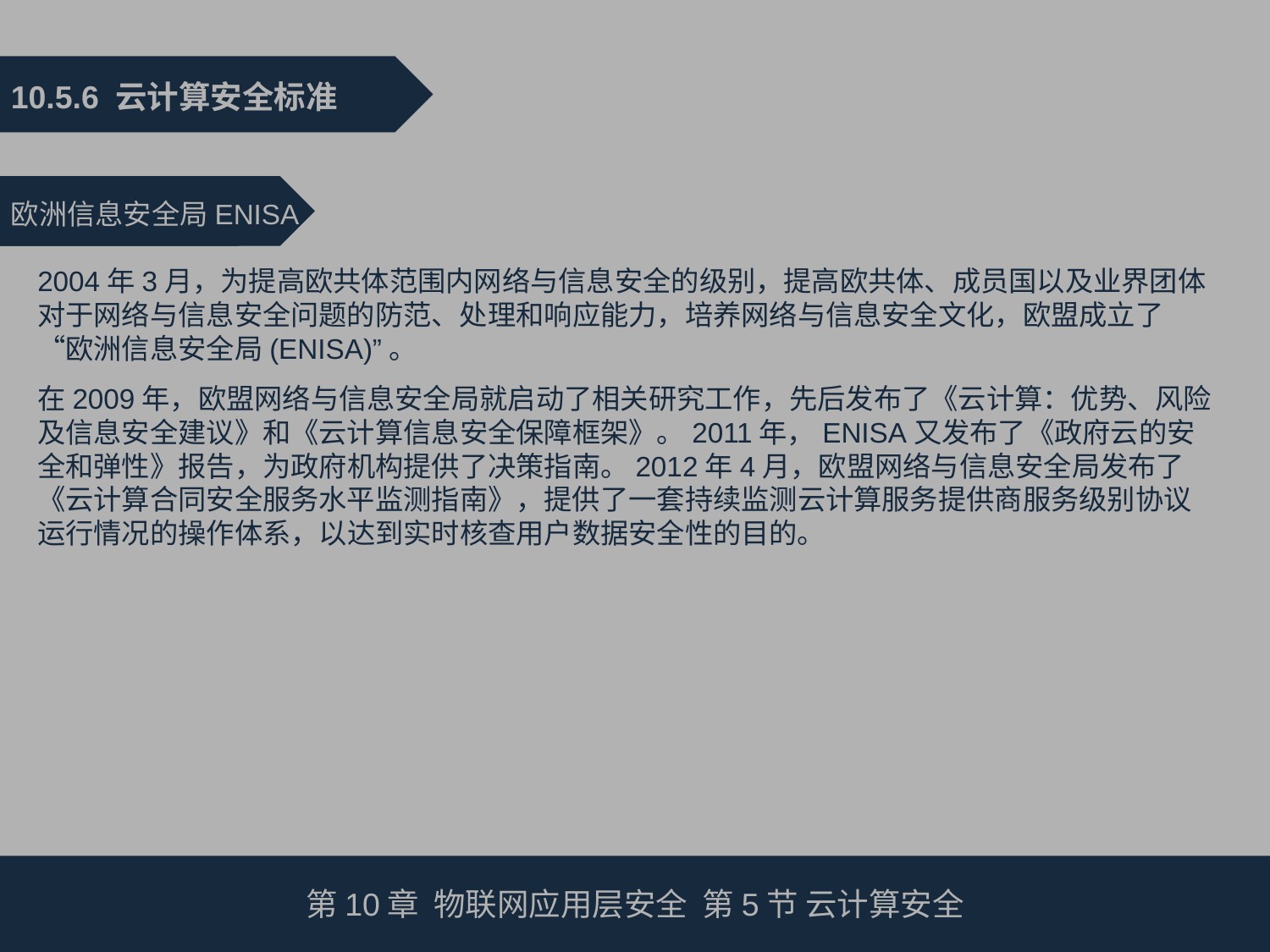

10.5.6 云计算安全标准

欧洲信息安全局ENISA
2004年3月，为提高欧共体范围内网络与信息安全的级别，提高欧共体、成员国以及业界团体对于网络与信息安全问题的防范、处理和响应能力，培养网络与信息安全文化，欧盟成立了“欧洲信息安全局(ENISA)”。
在2009年，欧盟网络与信息安全局就启动了相关研究工作，先后发布了《云计算：优势、风险及信息安全建议》和《云计算信息安全保障框架》。2011年，ENISA又发布了《政府云的安全和弹性》报告，为政府机构提供了决策指南。2012年4月，欧盟网络与信息安全局发布了《云计算合同安全服务水平监测指南》，提供了一套持续监测云计算服务提供商服务级别协议运行情况的操作体系，以达到实时核查用户数据安全性的目的。